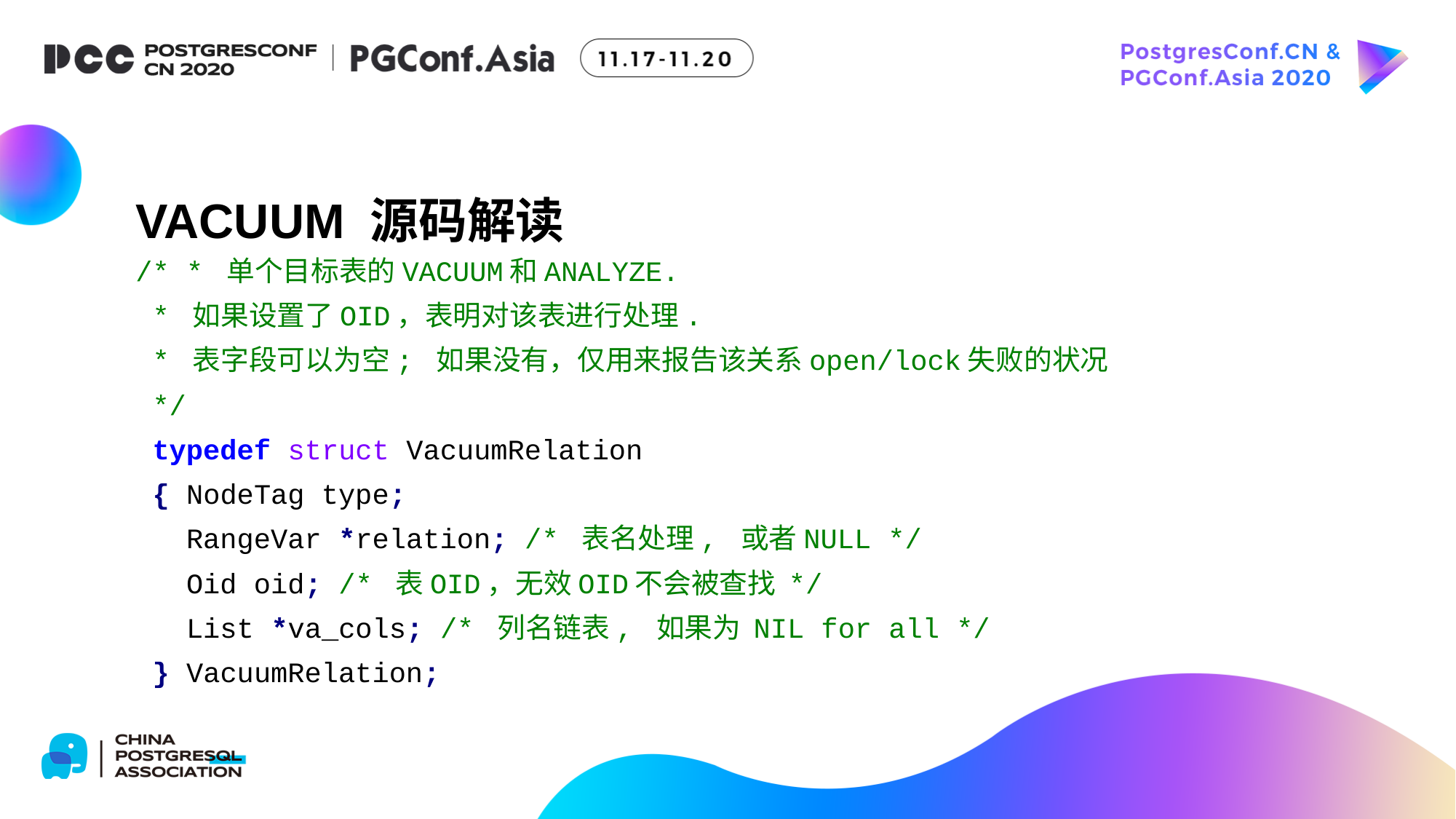

VACUUM 源码解读
/* * 单个目标表的VACUUM和ANALYZE.
 * 如果设置了OID，表明对该表进行处理.
 * 表字段可以为空; 如果没有，仅用来报告该关系open/lock失败的状况
 */
 typedef struct VacuumRelation
 { NodeTag type;
   RangeVar *relation; /* 表名处理, 或者NULL */
   Oid oid; /* 表OID，无效OID不会被查找 */
   List *va_cols; /* 列名链表, 如果为 NIL for all */
 } VacuumRelation;